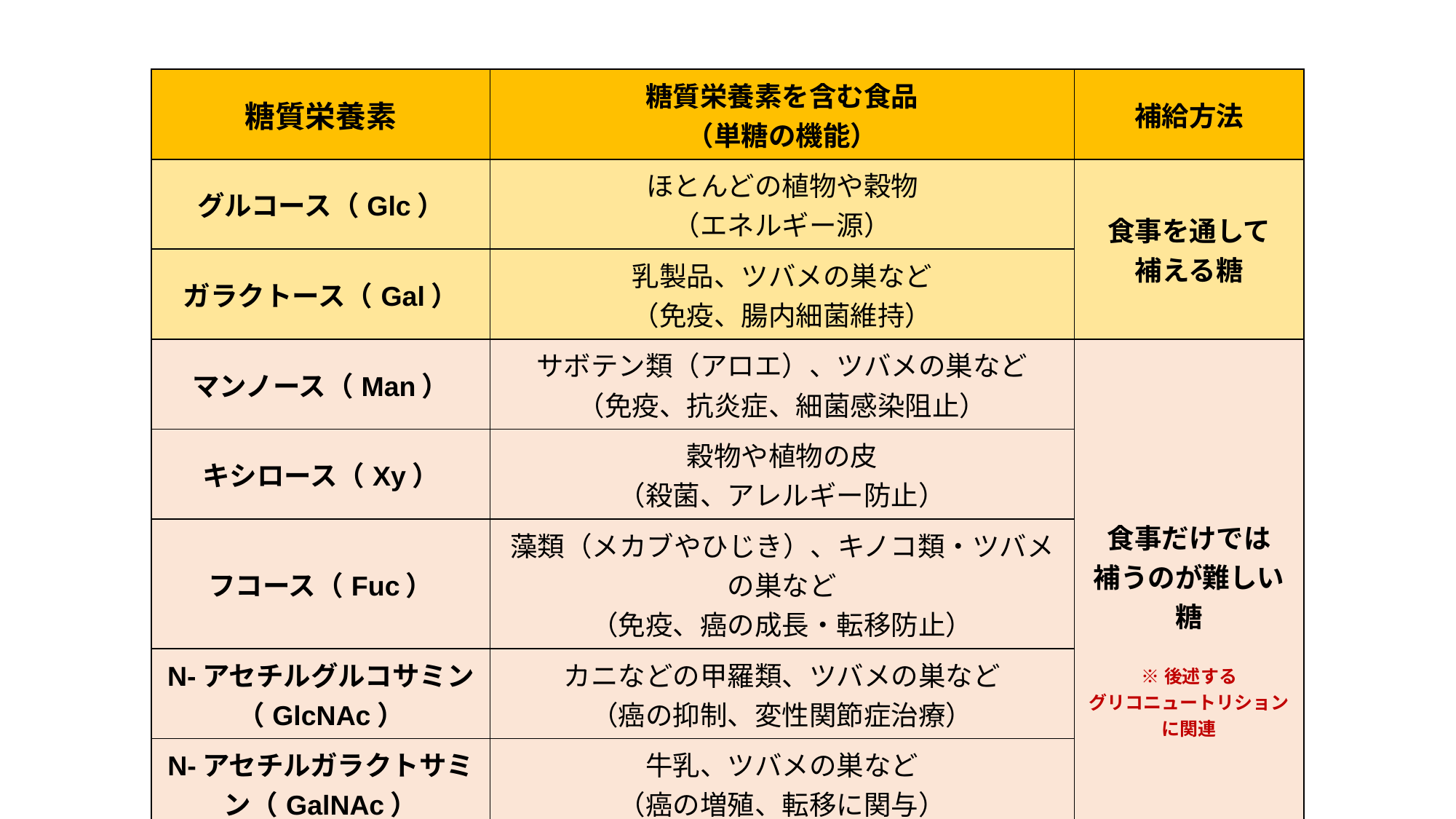

| 糖質栄養素 | 糖質栄養素を含む食品 （単糖の機能） | 補給方法 |
| --- | --- | --- |
| グルコース（Glc） | ほとんどの植物や穀物 （エネルギー源） | 食事を通して 補える糖 |
| ガラクトース（Gal） | 乳製品、ツバメの巣など （免疫、腸内細菌維持） |  |
| マンノース（Man） | サボテン類（アロエ）、ツバメの巣など （免疫、抗炎症、細菌感染阻止） | 食事だけでは 補うのが難しい糖 ※後述する グリコニュートリションに関連 |
| キシロース（Xy） | 穀物や植物の皮 （殺菌、アレルギー防止） |  |
| フコース（Fuc） | 藻類（メカブやひじき）、キノコ類・ツバメの巣など （免疫、癌の成長・転移防止） |  |
| N-アセチルグルコサミン（GlcNAc） | カニなどの甲羅類、ツバメの巣など （癌の抑制、変性関節症治療） |  |
| N-アセチルガラクトサミン（GalNAc） | 牛乳、ツバメの巣など （癌の増殖、転移に関与） |  |
| N-アセチルノイラミン酸 （シアル酸）NANA | 母乳、ツバメの巣など （脳の発育、粘膜の粘度調整、免疫系） |  |